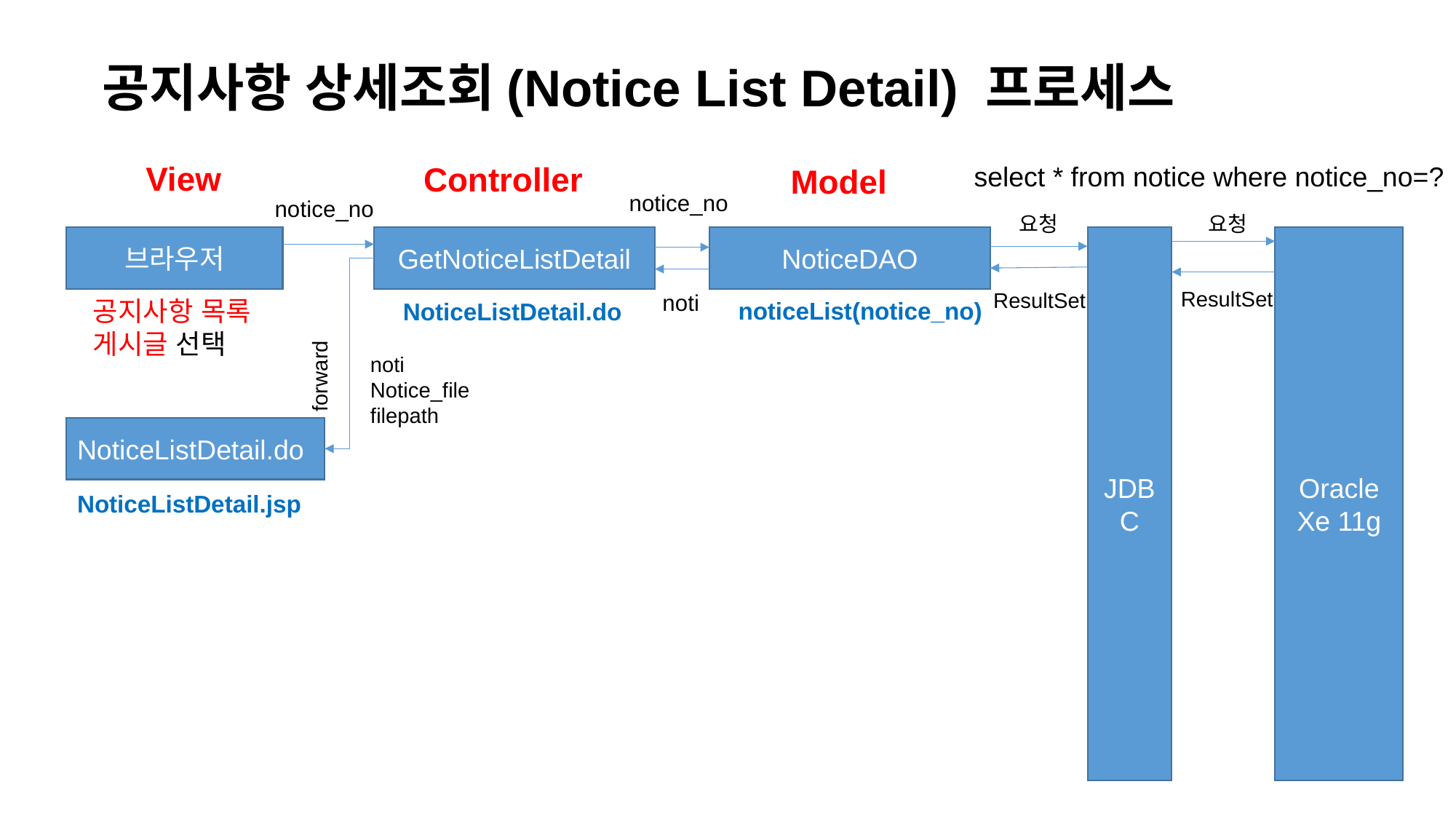

공지사항 상세조회(Notice List Detail) 프로세스
View
Controller
select * from notice where notice_no=?
Model
notice_no
notice_no
요청
요청
JDBC
Oracle
Xe 11g
브라우저
GetNoticeListDetail
NoticeDAO
ResultSet
ResultSet
noti
공지사항 목록
게시글 선택
noticeList(notice_no)
NoticeListDetail.do
noti
Notice_file
filepath
forward
NoticeListDetail.do
NoticeListDetail.jsp